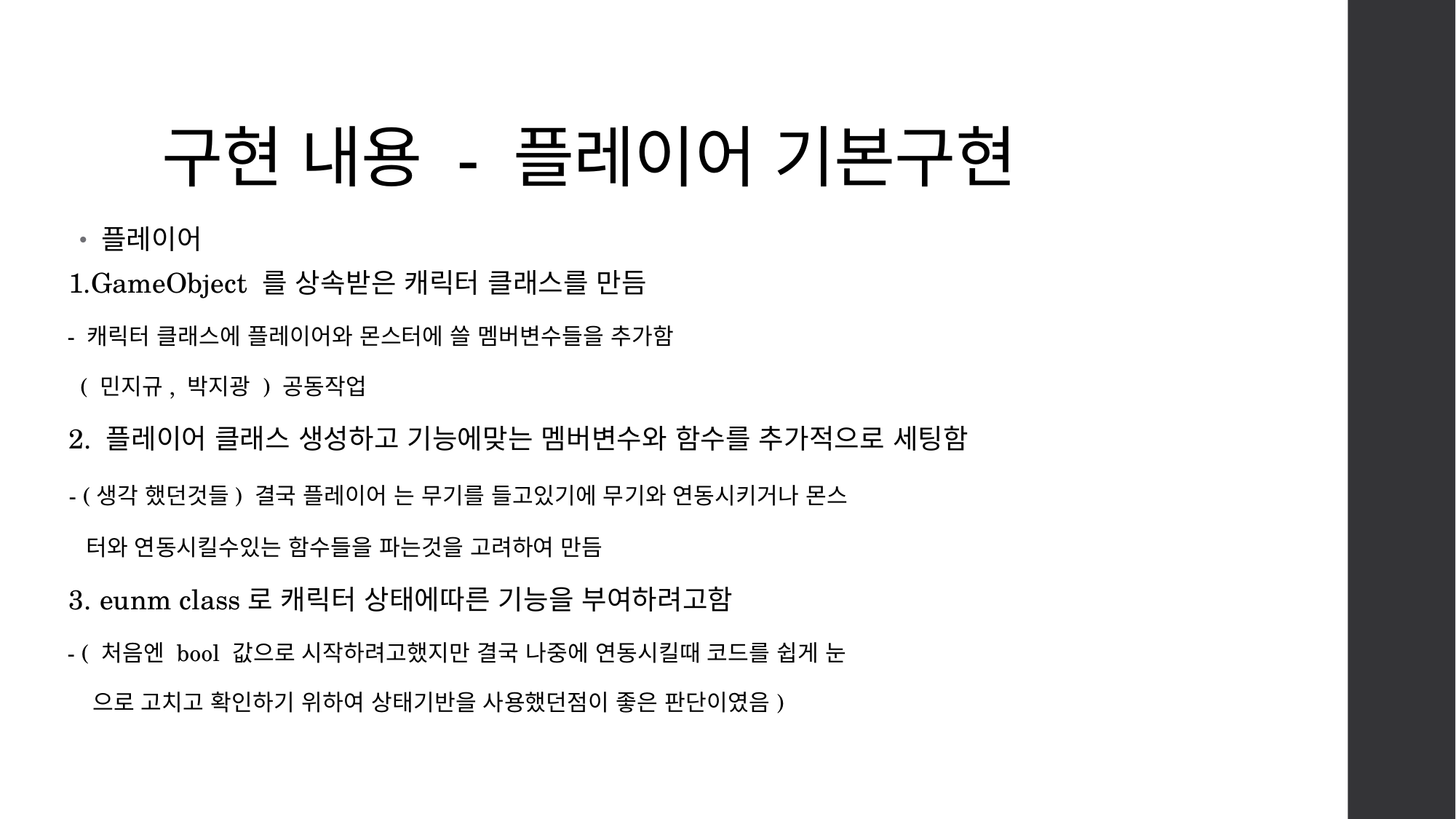

# 구현 내용 - 플레이어 기본구현
플레이어
 1.GameObject 를 상속받은 캐릭터 클래스를 만듬
 - 캐릭터 클래스에 플레이어와 몬스터에 쓸 멤버변수들을 추가함
   ( 민지규, 박지광 ) 공동작업
 2. 플레이어 클래스 생성하고 기능에맞는 멤버변수와 함수를 추가적으로 세팅함
 - (생각 했던것들) 결국 플레이어 는 무기를 들고있기에 무기와 연동시키거나 몬스
   터와 연동시킬수있는 함수들을 파는것을 고려하여 만듬
 3. eunm class로 캐릭터 상태에따른 기능을 부여하려고함
 - ( 처음엔 bool 값으로 시작하려고했지만 결국 나중에 연동시킬때 코드를 쉽게 눈
    으로 고치고 확인하기 위하여 상태기반을 사용했던점이 좋은 판단이였음)